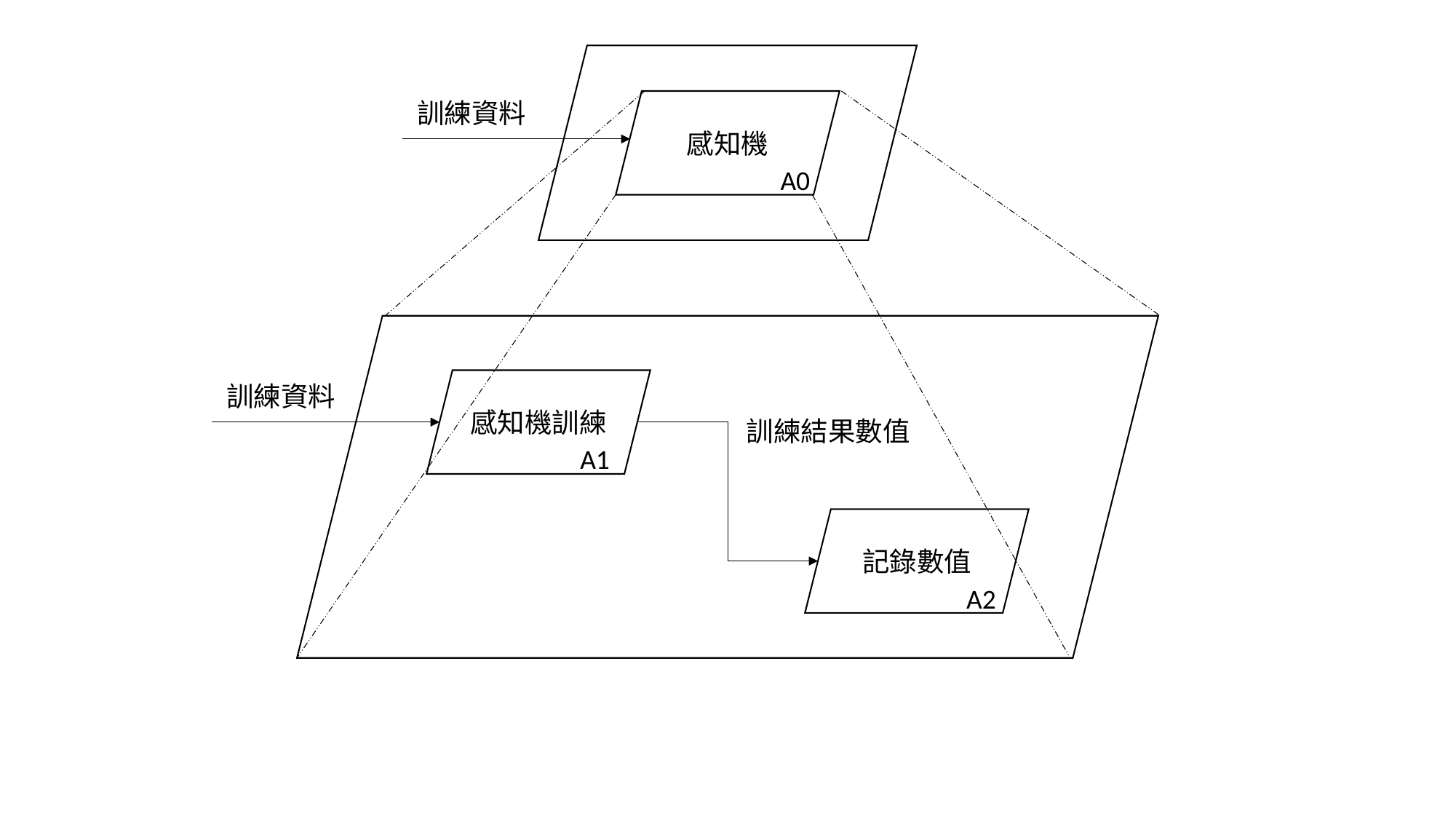

訓練資料
感知機
A0

感知機訓練
訓練資料
訓練結果數值
A1
記錄數值
A2